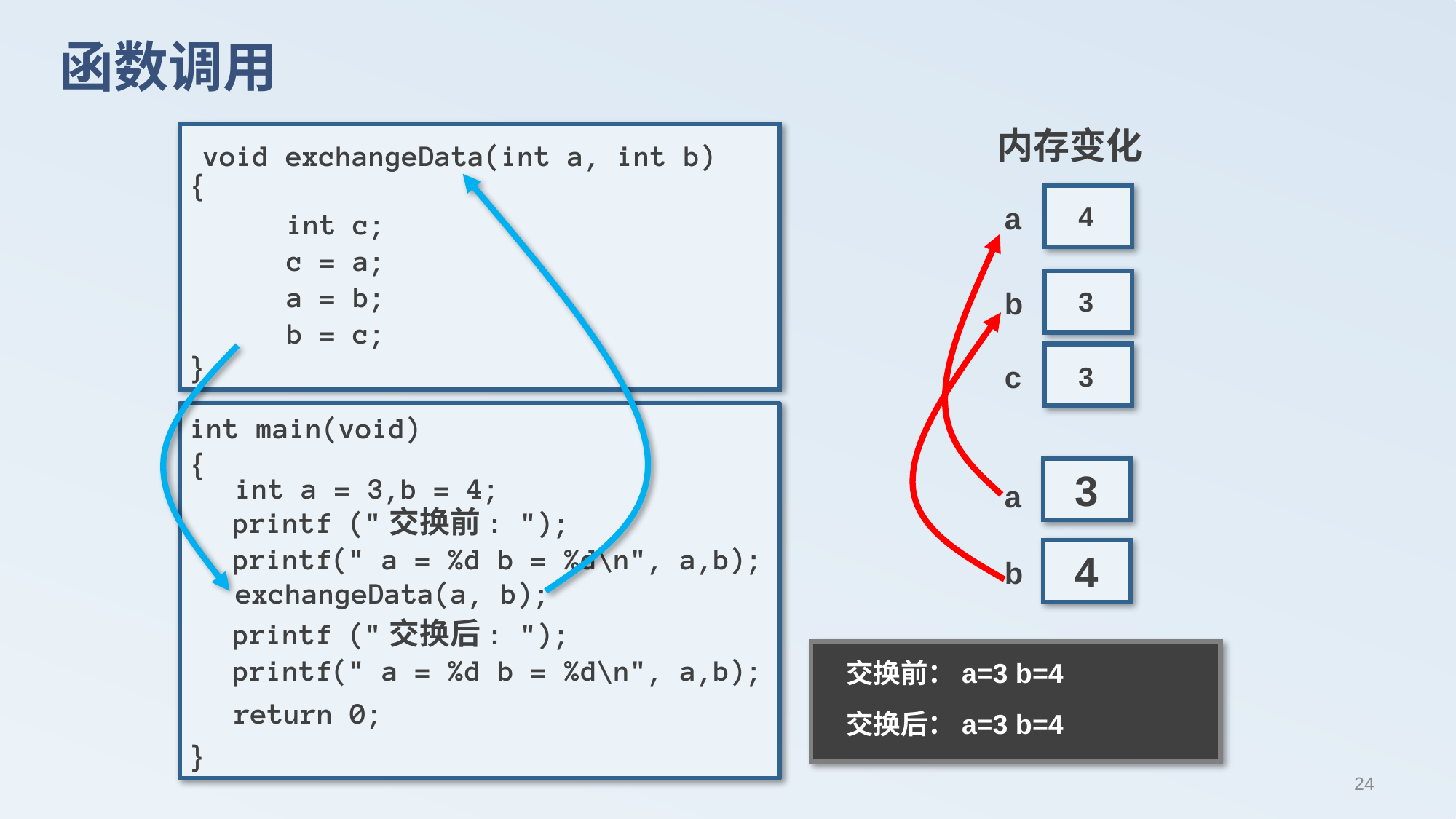

# 函数调用
内存变化

{

}
void exchangeData(int a, int b)

?
a
4
3
int c;

c = a;
?
b
a = b;
4
3
b = c;

?
c
3
int main(void)
{

}
3
a
4
b
int a = 3,b = 4;
printf ("交换前: ");
printf(" a = %d b = %d\n", a,b);
exchangeData(a, b);
printf ("交换后: ");
printf(" a = %d b = %d\n", a,b);

交换前：a=3 b=4
return 0;
交换后：a=3 b=4